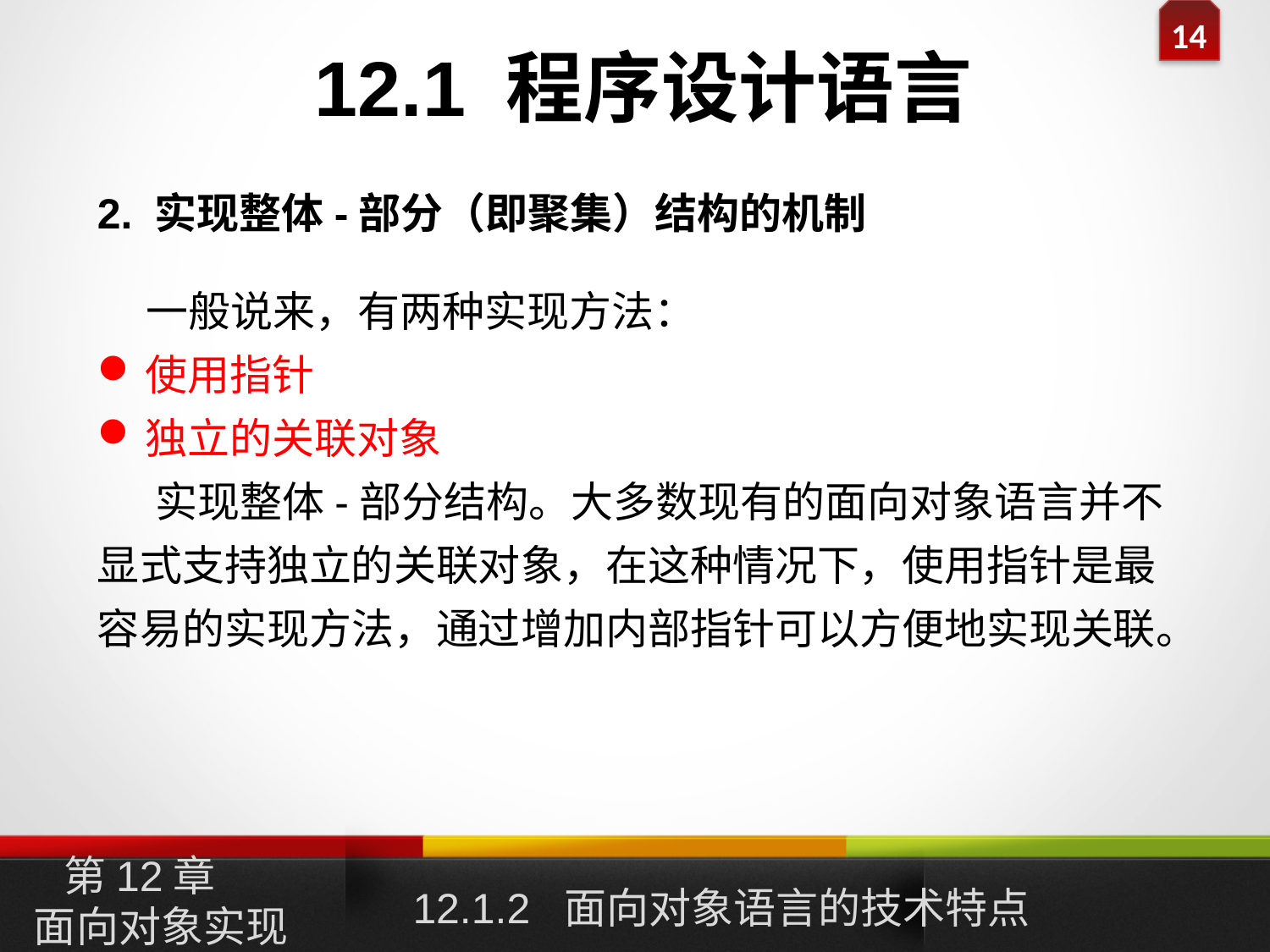

12.1 程序设计语言
2. 实现整体-部分（即聚集）结构的机制
    一般说来，有两种实现方法：
使用指针
独立的关联对象
     实现整体-部分结构。大多数现有的面向对象语言并不显式支持独立的关联对象，在这种情况下，使用指针是最容易的实现方法，通过增加内部指针可以方便地实现关联。
12.1.2  面向对象语言的技术特点